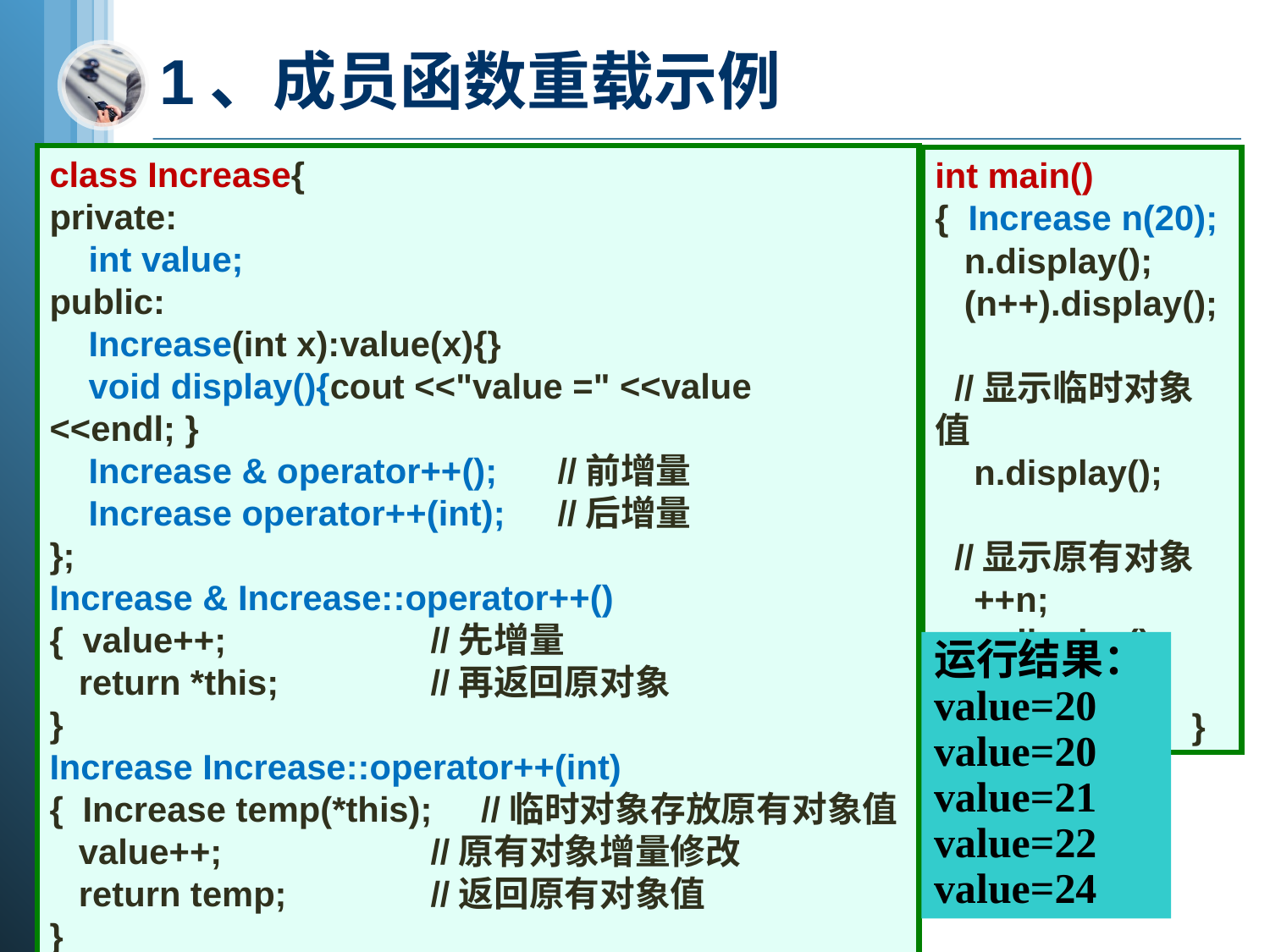

# 1、成员函数重载示例
class Increase{
private:
    int value;
public:
    Increase(int x):value(x){}
    void display(){cout <<"value =" <<value <<endl; }
    Increase & operator++();      	//前增量
    Increase operator++(int);     	//后增量
};
Increase & Increase::operator++()
{  value++;                  	//先增量
   return *this;            	//再返回原对象
}
Increase Increase::operator++(int)
{  Increase temp(*this);     //临时对象存放原有对象值
   value++;                   	//原有对象增量修改
   return temp;           	//返回原有对象值
}
int main()
{  Increase n(20);
   n.display();
   (n++).display();
  //显示临时对象值
    n.display();
  //显示原有对象
    ++n;
    n.display();
    ++(++n);
    n.display();   }
运行结果：
value=20
value=20
value=21
value=22
value=24